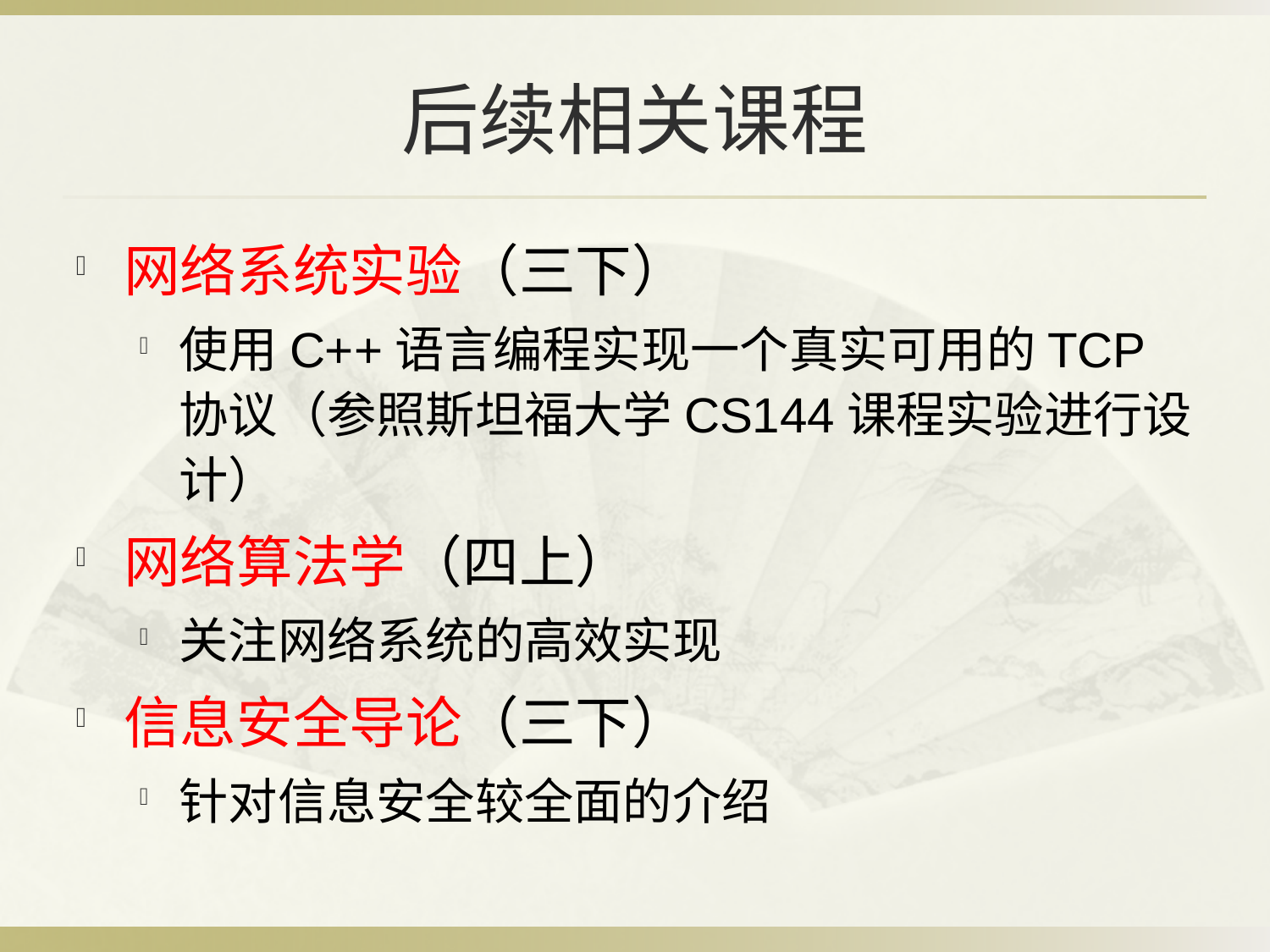

# 后续相关课程
网络系统实验（三下）
使用C++语言编程实现一个真实可用的TCP协议（参照斯坦福大学CS144课程实验进行设计）
网络算法学（四上）
关注网络系统的高效实现
信息安全导论（三下）
针对信息安全较全面的介绍